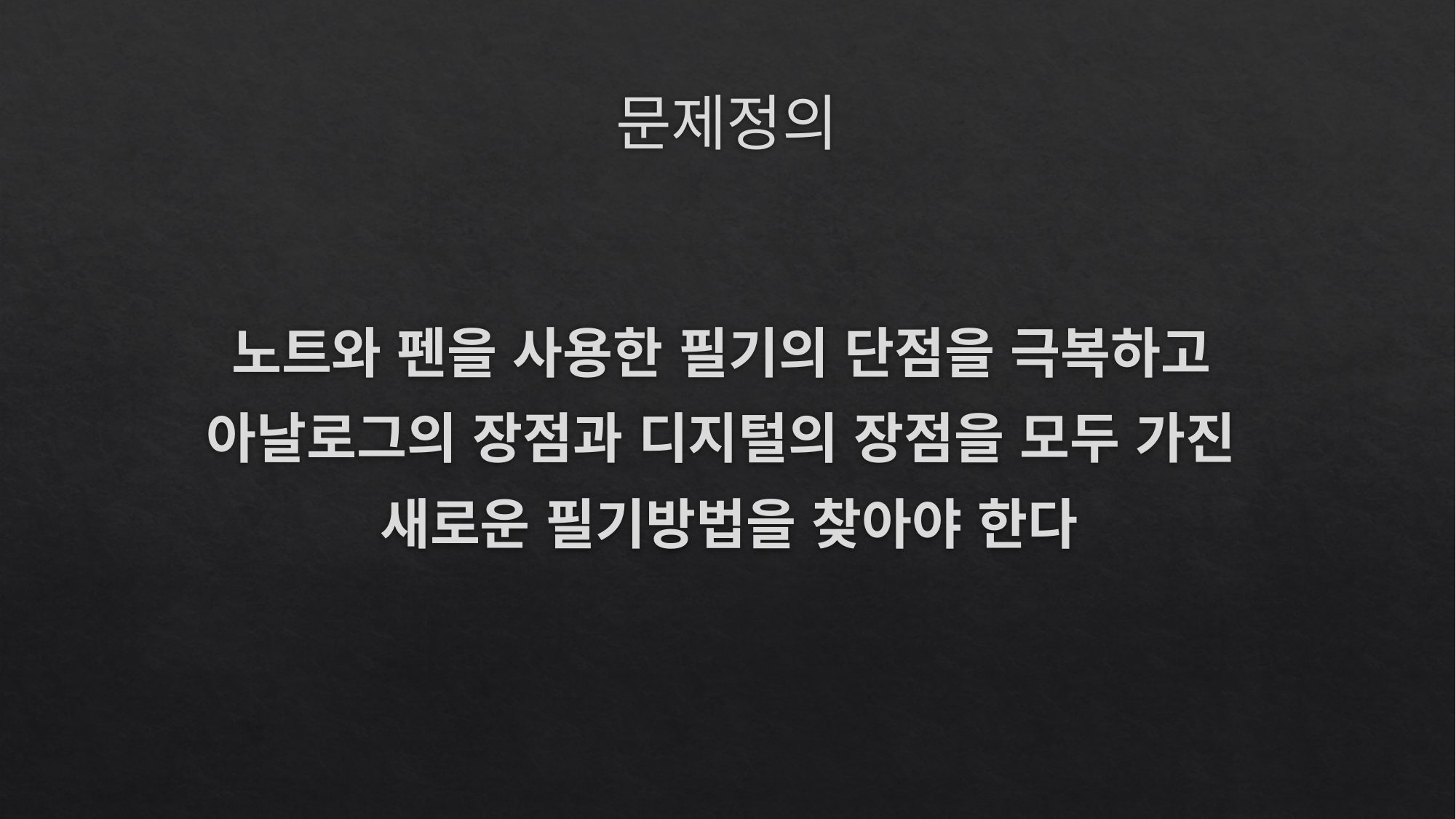

# 문제정의

노트와 펜을 사용한 필기의 단점을 극복하고
아날로그의 장점과 디지털의 장점을 모두 가진
새로운 필기방법을 찾아야 한다